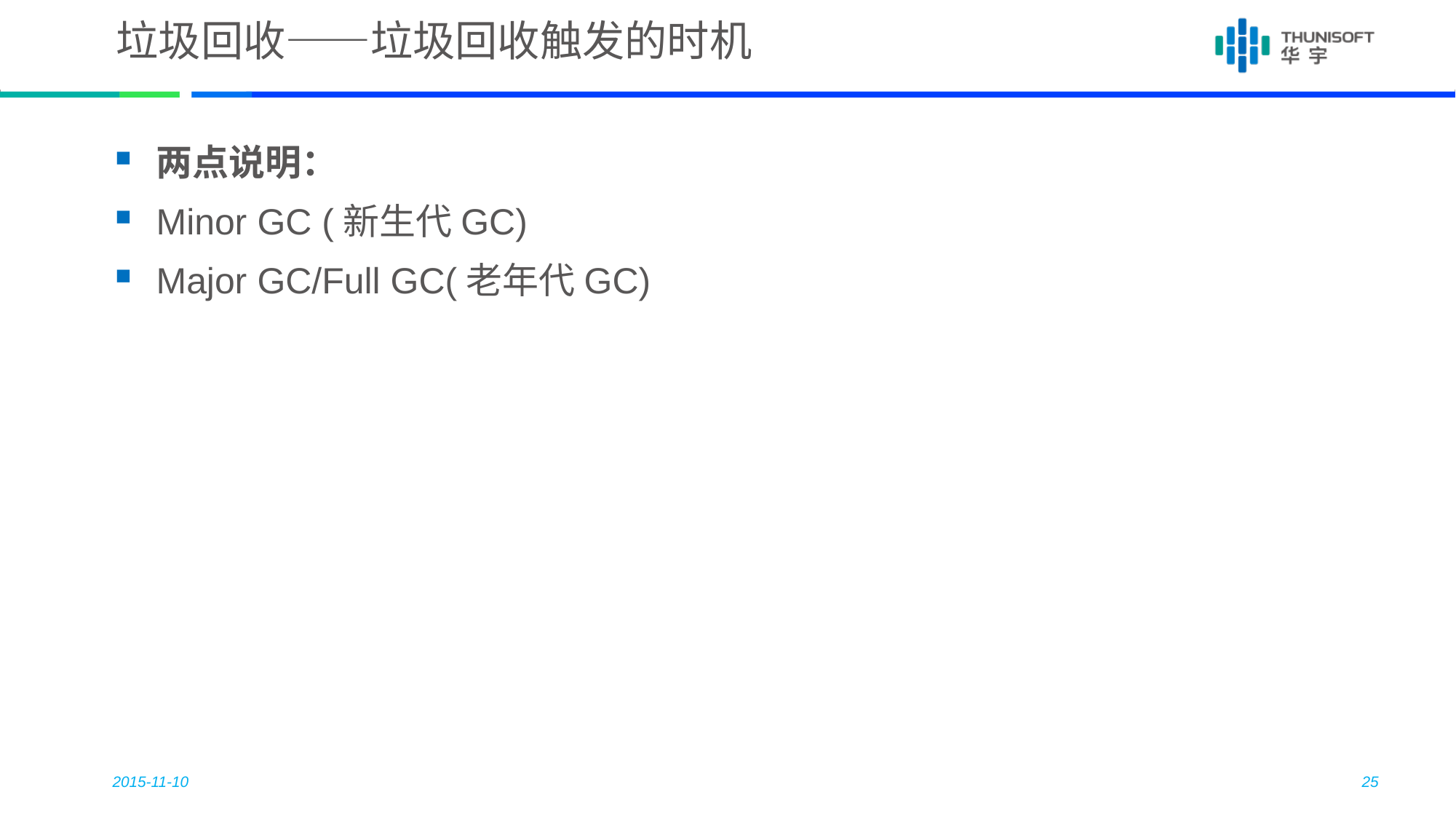

# 垃圾回收——垃圾回收触发的时机
两点说明：
Minor GC (新生代GC)
Major GC/Full GC(老年代GC)
2015-11-10
25